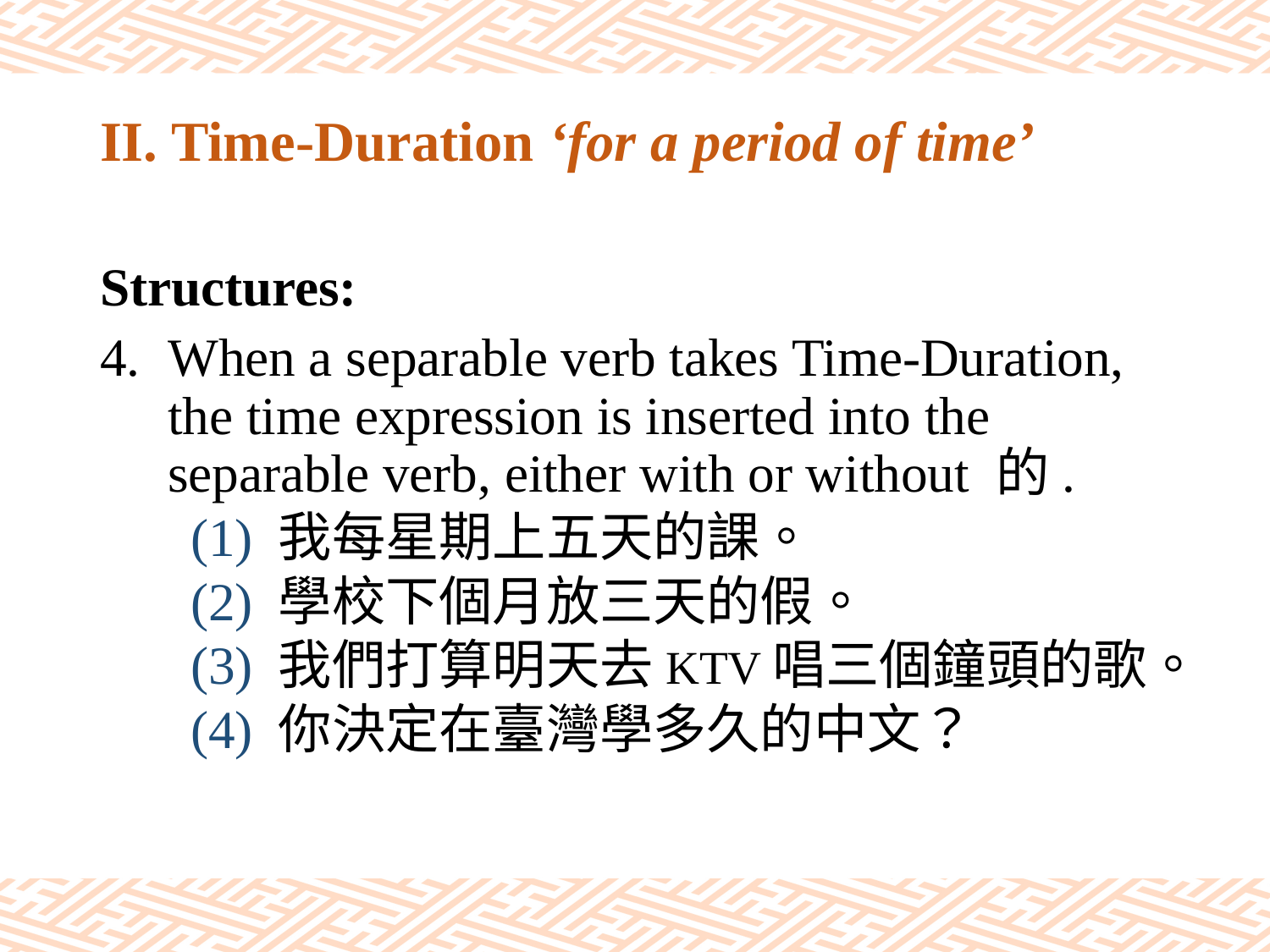

# II. Time-Duration ‘for a period of time’
Structures:
When a separable verb takes Time-Duration, the time expression is inserted into the separable verb, either with or without 的.
(1) 我每星期上五天的課。
(2) 學校下個月放三天的假。
(3) 我們打算明天去KTV唱三個鐘頭的歌。
(4) 你決定在臺灣學多久的中文？